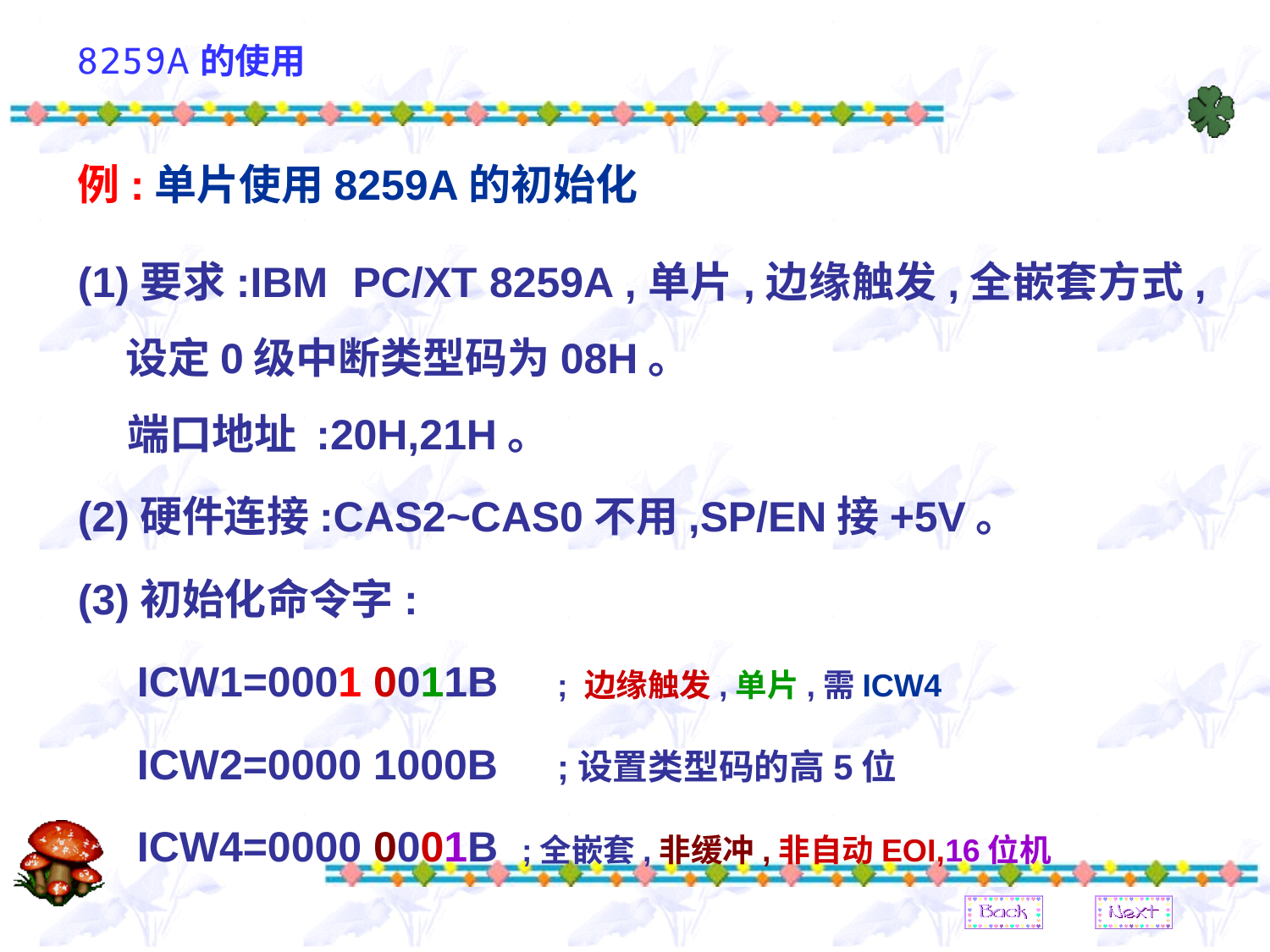

# 8259A的使用
例:单片使用8259A的初始化
(1)要求:IBM  PC/XT 8259A ,单片,边缘触发,全嵌套方式,设定0级中断类型码为08H。
端口地址 :20H,21H。
(2)硬件连接:CAS2~CAS0不用,SP/EN接+5V。
(3)初始化命令字:
     ICW1=0001 0011B     ; 边缘触发,单片,需ICW4
     ICW2=0000 1000B     ;设置类型码的高5位
     ICW4=0000 0001B  ;全嵌套,非缓冲,非自动EOI,16位机